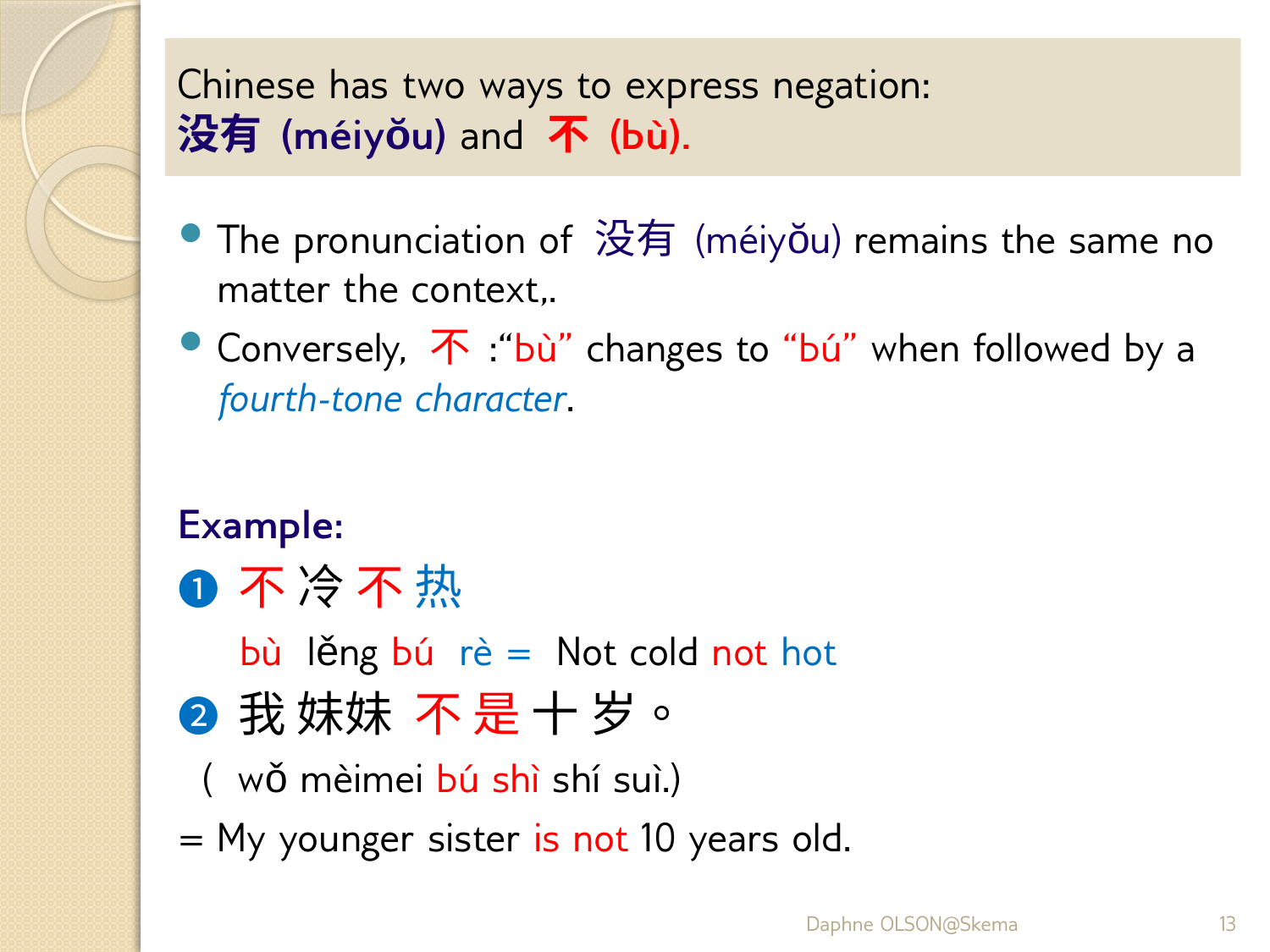

# Chinese has two ways to express negation: 没有 (méiyŏu) and 不 (bù).
The pronunciation of 没有 (méiyŏu) remains the same no matter the context,.
Conversely, 不 :“bù” changes to “bú” when followed by a fourth-tone character.

Example:
❶ 不 冷 不 热
     bù  lěng bú  rè =  Not cold not hot
❷ 我 妹妹  不 是 十 岁。
  (  wǒ mèimei bú shì shí suì.)
= My younger sister is not 10 years old.

Daphne OLSON@Skema
13